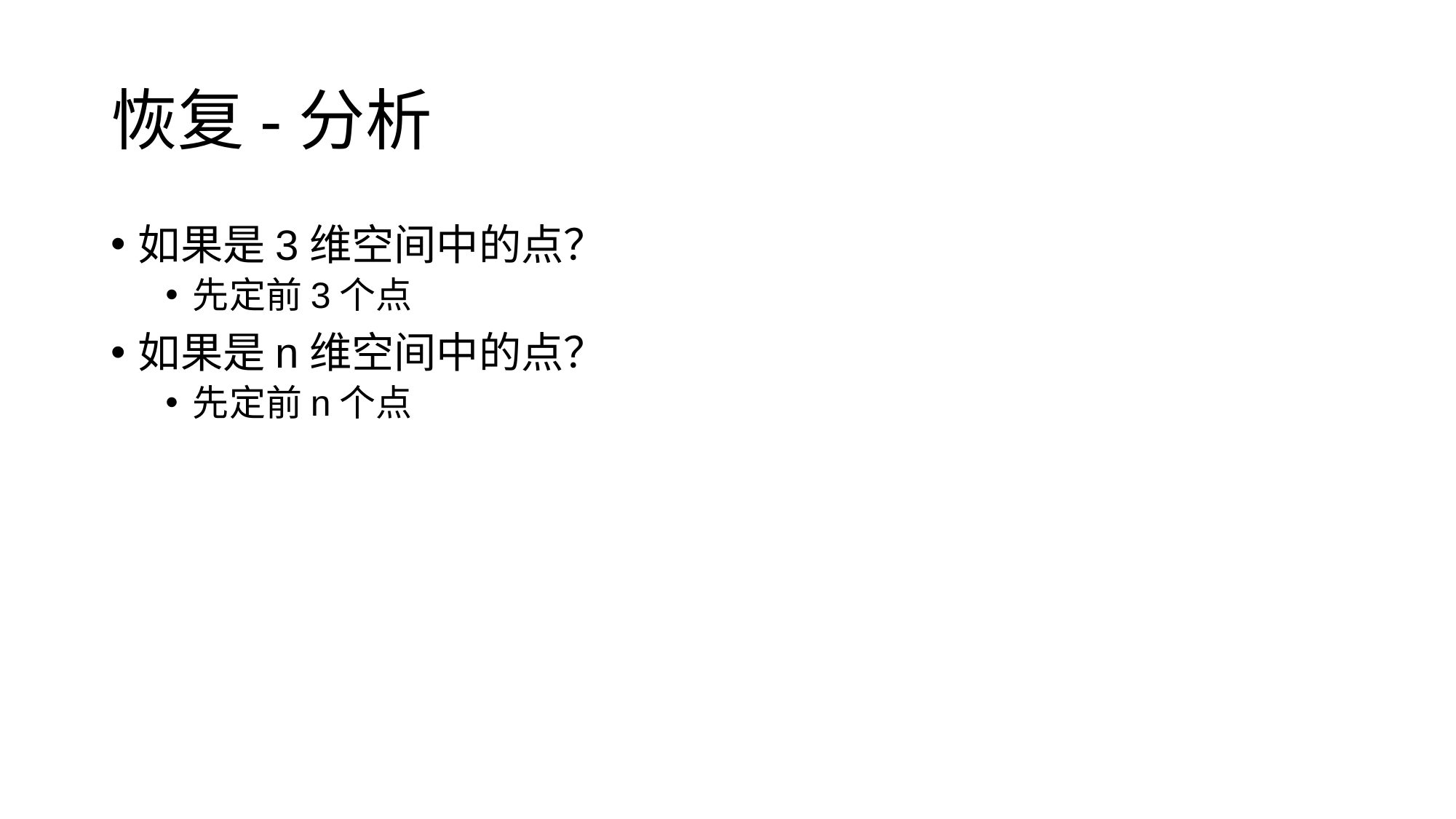

# 恢复-分析
如果是3维空间中的点？
先定前3个点
如果是n维空间中的点？
先定前n个点